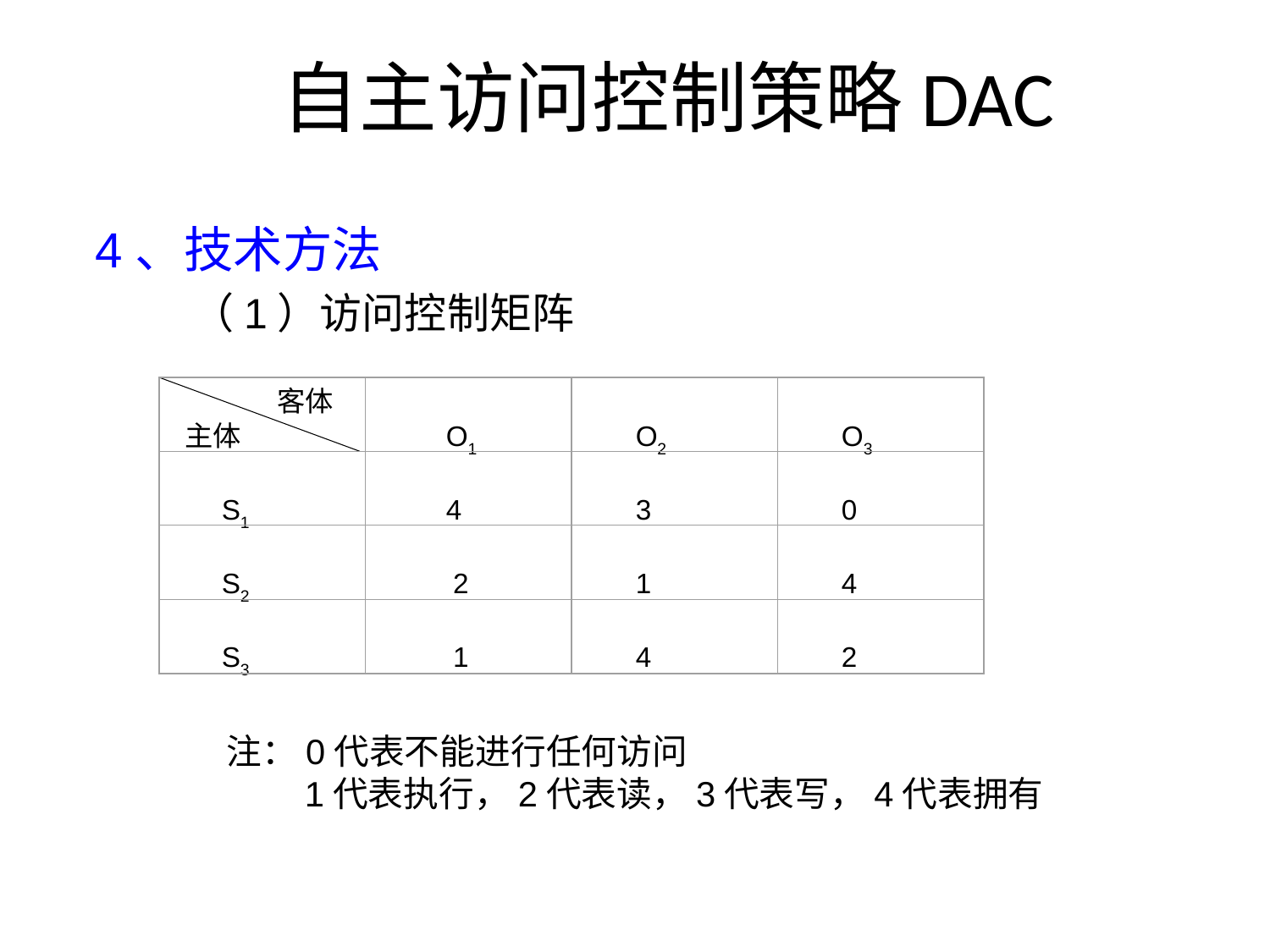

# 自主访问控制策略DAC
4、技术方法
         （1）访问控制矩阵

主体

O1

     O2

     O3

S1

4

     3

     0

S2

        2

     1

     4

S3

        1

     4

     2

客体
注：0代表不能进行任何访问
        1代表执行，2代表读，3代表写，4代表拥有